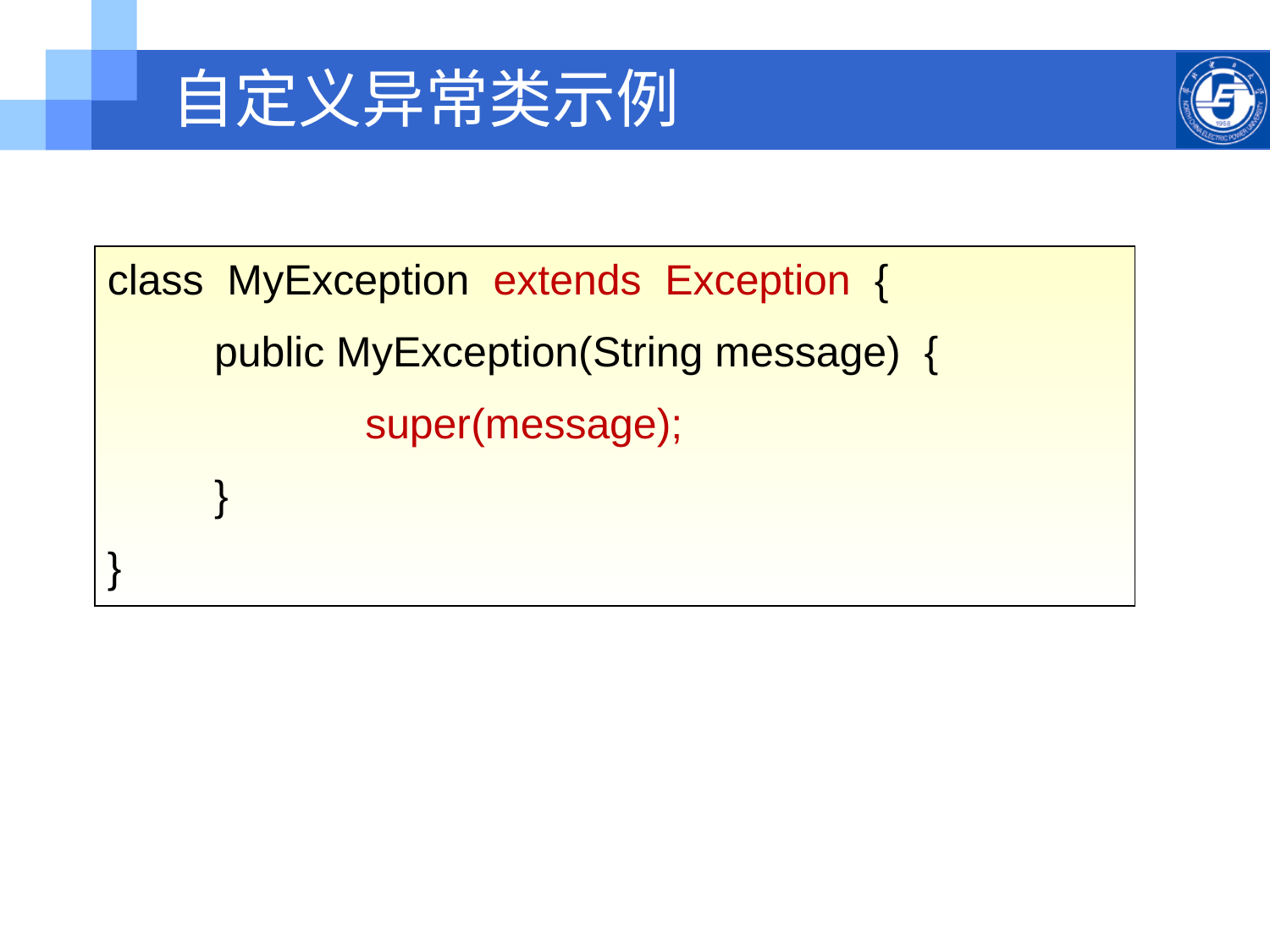

# 自定义异常类示例
class  MyException  extends  Exception  {
	     public MyException(String message)  {
		       super(message);
	     }
}